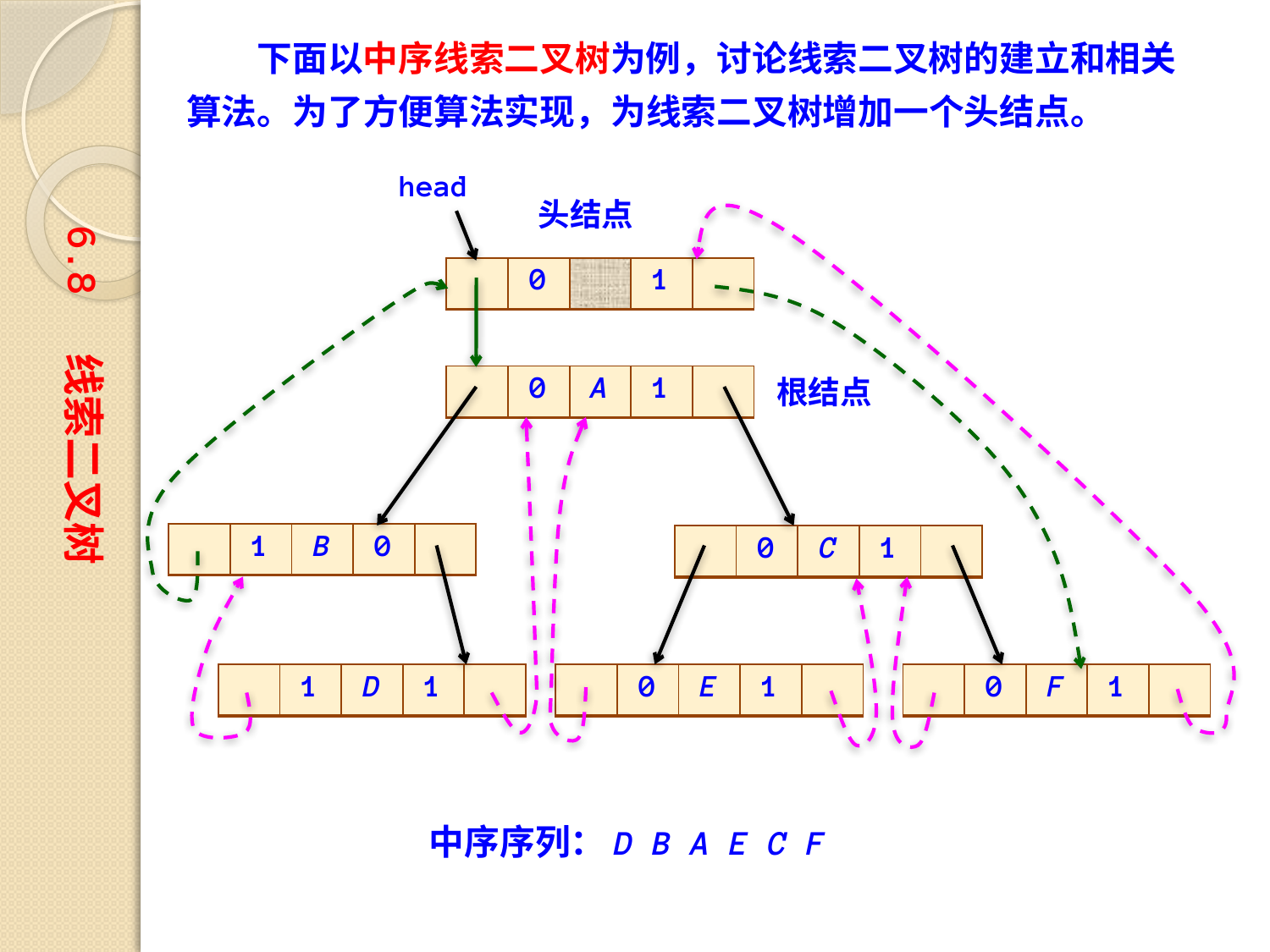

下面以中序线索二叉树为例，讨论线索二叉树的建立和相关算法。为了方便算法实现，为线索二叉树增加一个头结点。
head

头结点
6.8  线索二叉树
|  | 0 |  | 1 |  |
| --- | --- | --- | --- | --- |

|  | 0 | A | 1 |  |
| --- | --- | --- | --- | --- |
根结点

|  | 1 | B | 0 |  |
| --- | --- | --- | --- | --- |
|  | 0 | C | 1 |  |
| --- | --- | --- | --- | --- |

|  | 1 | D | 1 |  |
| --- | --- | --- | --- | --- |
|  | 0 | E | 1 |  |
| --- | --- | --- | --- | --- |
|  | 0 | F | 1 |  |
| --- | --- | --- | --- | --- |
中序序列：D B A E C F